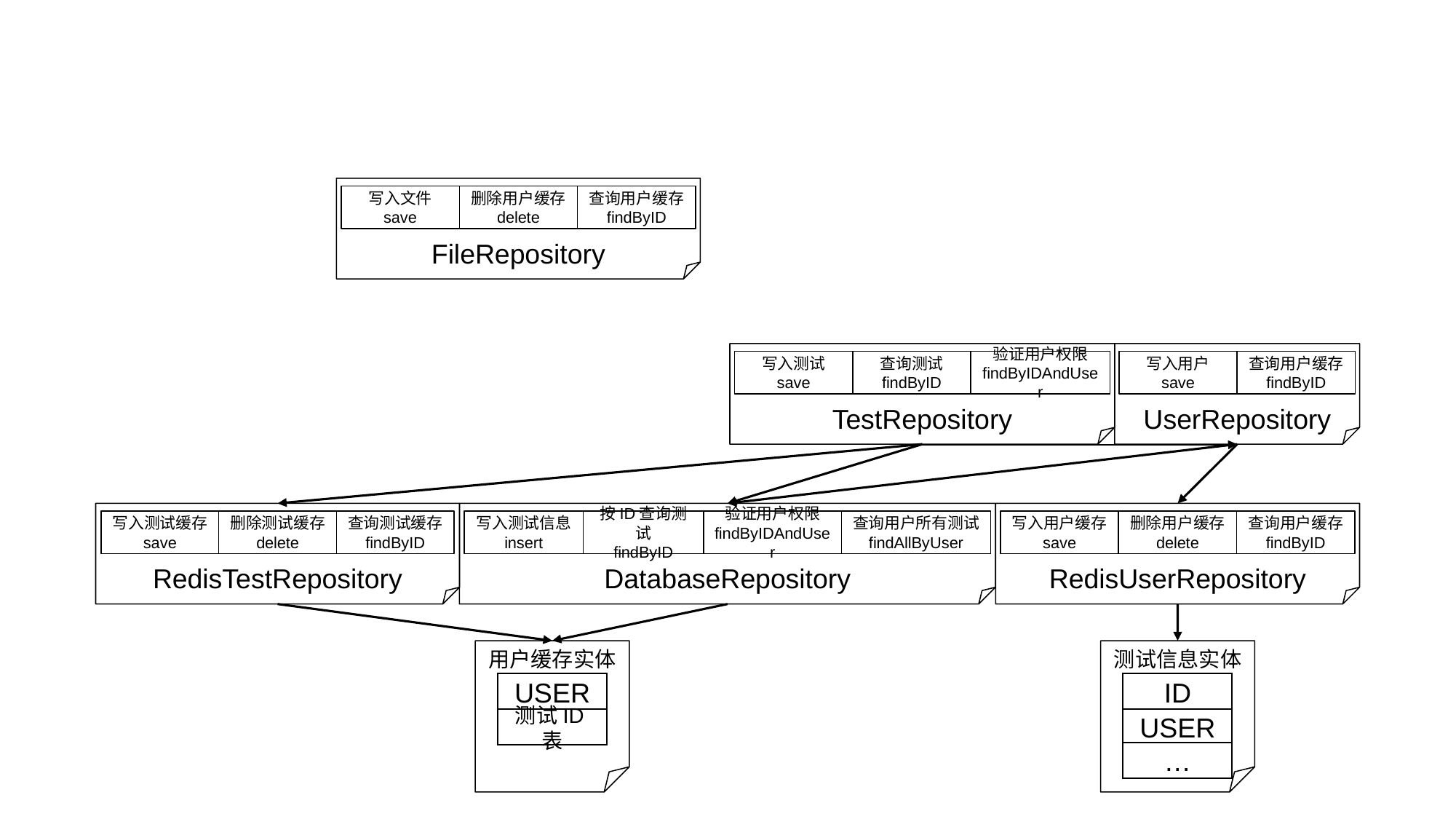

FileRepository
删除用户缓存
delete
查询用户缓存
findByID
写入文件
save

TestRepository
查询测试
findByID
验证用户权限
findByIDAndUser
写入测试
save

UserRepository
查询用户缓存
findByID
写入用户
save

RedisTestRepository
查询测试缓存
findByID
写入测试缓存
save
删除测试缓存
delete

DatabaseRepository
按ID查询测试
findByID
验证用户权限
findByIDAndUser
查询用户所有测试
findAllByUser
写入测试信息
insert

RedisUserRepository
删除用户缓存
delete
查询用户缓存
findByID
写入用户缓存
save
用户缓存实体
USER
测试ID表
测试信息实体
ID
USER
…